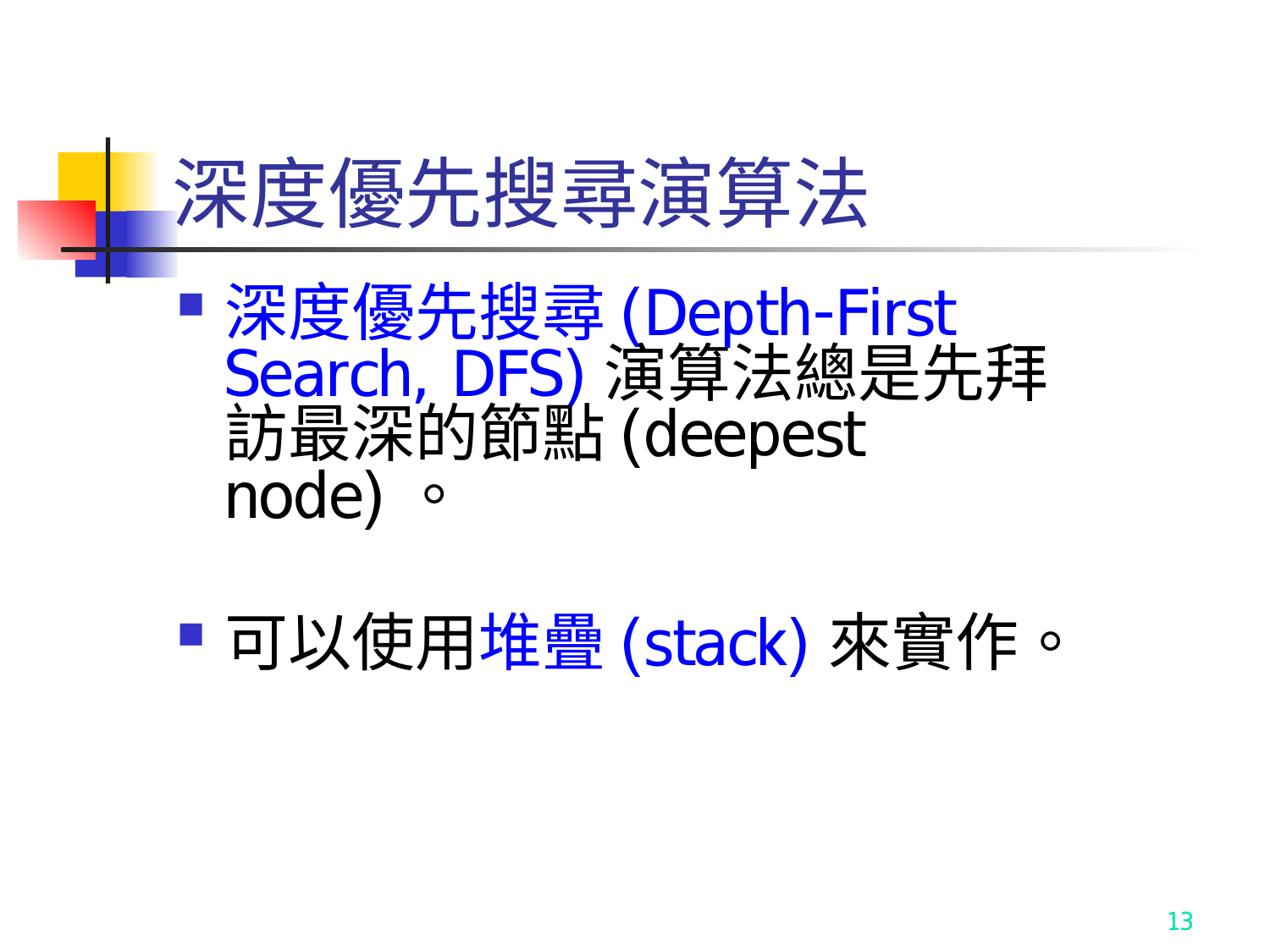

# 深度優先搜尋演算法
深度優先搜尋(Depth-First Search, DFS)演算法總是先拜訪最深的節點(deepest node)。

可以使用堆疊(stack)來實作。
13